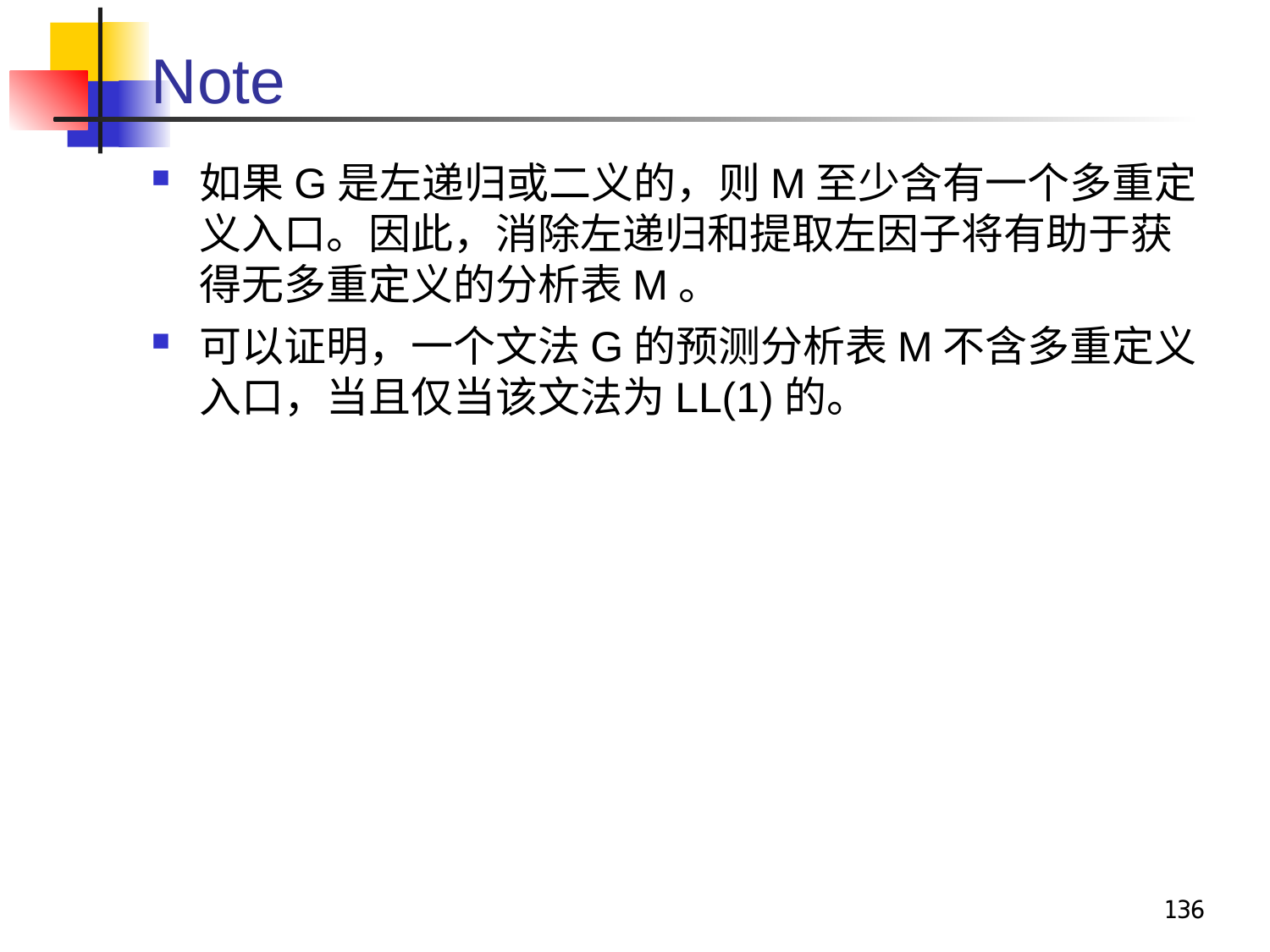

# Note
如果G是左递归或二义的，则M至少含有一个多重定义入口。因此，消除左递归和提取左因子将有助于获得无多重定义的分析表M。
可以证明，一个文法G的预测分析表M不含多重定义入口，当且仅当该文法为LL(1)的。

136